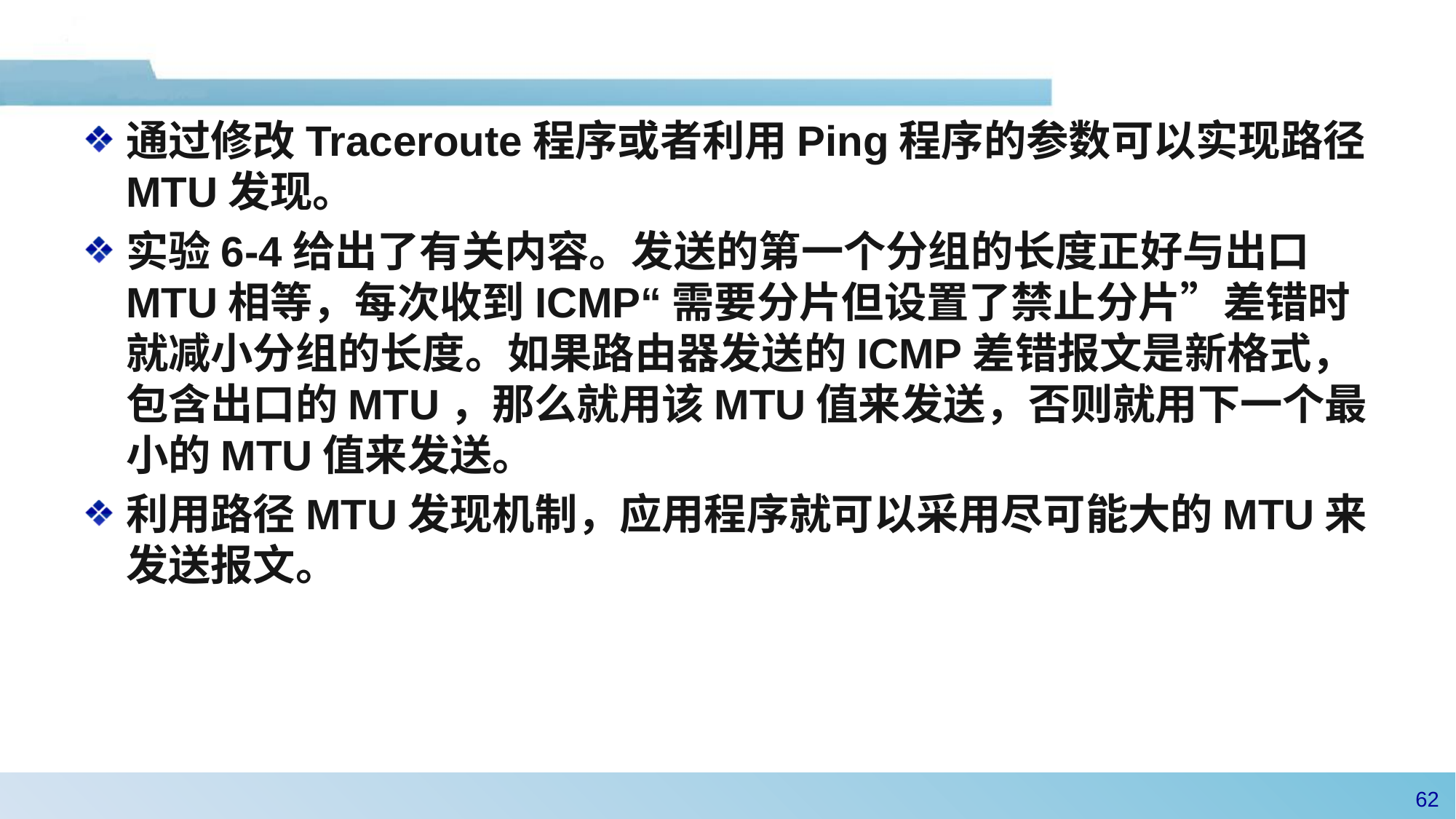

通过修改Traceroute程序或者利用Ping程序的参数可以实现路径MTU发现。
实验6-4给出了有关内容。发送的第一个分组的长度正好与出口MTU相等，每次收到ICMP“需要分片但设置了禁止分片”差错时就减小分组的长度。如果路由器发送的ICMP差错报文是新格式，包含出口的MTU，那么就用该MTU值来发送，否则就用下一个最小的MTU值来发送。
利用路径MTU发现机制，应用程序就可以采用尽可能大的MTU来发送报文。
62